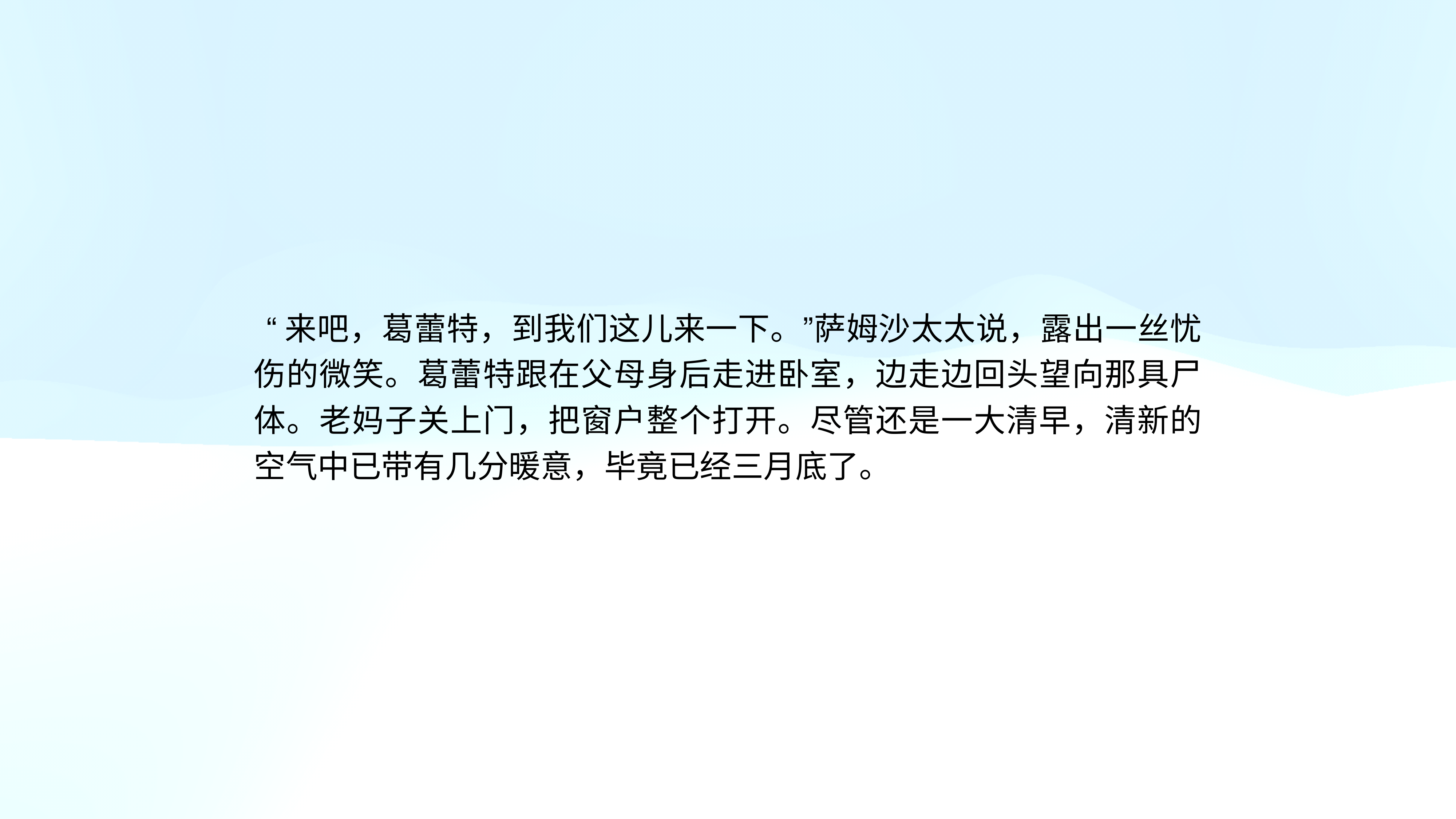

“来吧，葛蕾特，到我们这儿来一下。”萨姆沙太太说，露出一丝忧伤的微笑。葛蕾特跟在父母身后走进卧室，边走边回头望向那具尸体。老妈子关上门，把窗户整个打开。尽管还是一大清早，清新的空气中已带有几分暖意，毕竟已经三月底了。